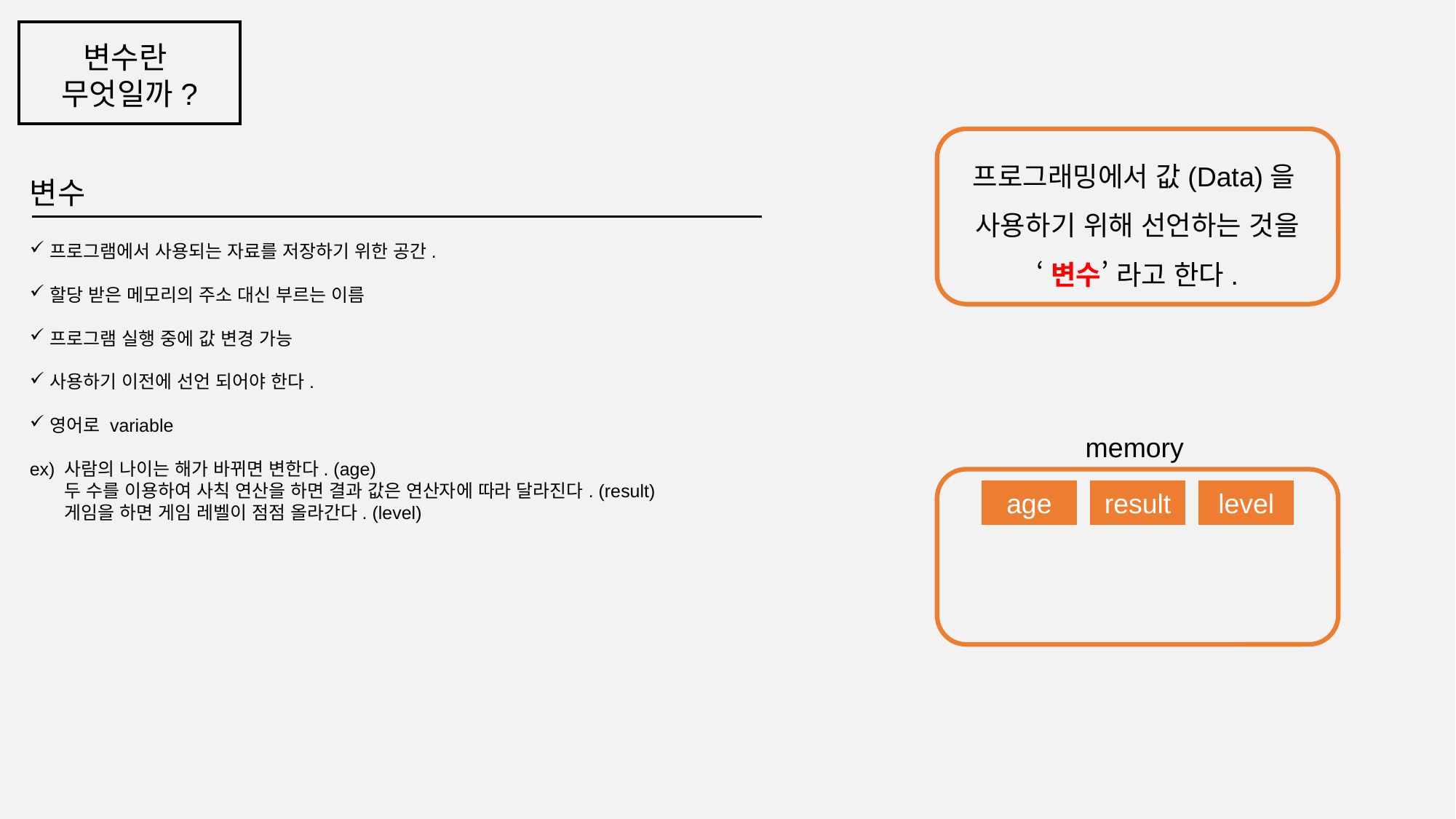

변수란
무엇일까?
프로그래밍에서 값(Data)을
사용하기 위해 선언하는 것을
‘변수’ 라고 한다.
변수

프로그램에서 사용되는 자료를 저장하기 위한 공간.

할당 받은 메모리의 주소 대신 부르는 이름

프로그램 실행 중에 값 변경 가능

사용하기 이전에 선언 되어야 한다.

영어로 variable

ex) 사람의 나이는 해가 바뀌면 변한다. (age)
      두 수를 이용하여 사칙 연산을 하면 결과 값은 연산자에 따라 달라진다. (result)
      게임을 하면 게임 레벨이 점점 올라간다. (level)
memory

age
result
level